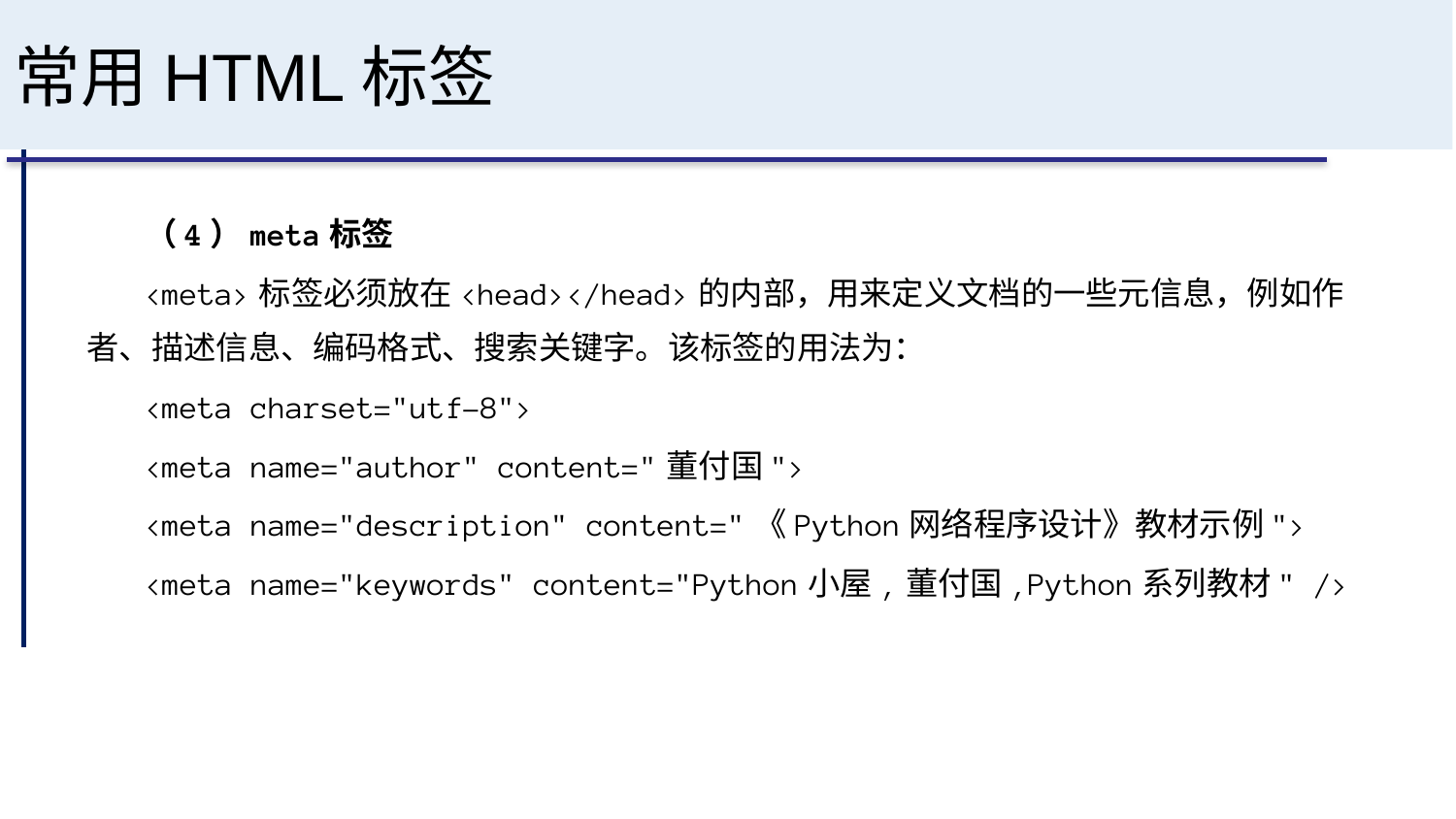

# 常用HTML标签
（4）meta标签
<meta>标签必须放在<head></head>的内部，用来定义文档的一些元信息，例如作者、描述信息、编码格式、搜索关键字。该标签的用法为：
<meta charset="utf-8">
<meta name="author" content="董付国">
<meta name="description" content="《Python网络程序设计》教材示例">
<meta name="keywords" content="Python小屋,董付国,Python系列教材" />